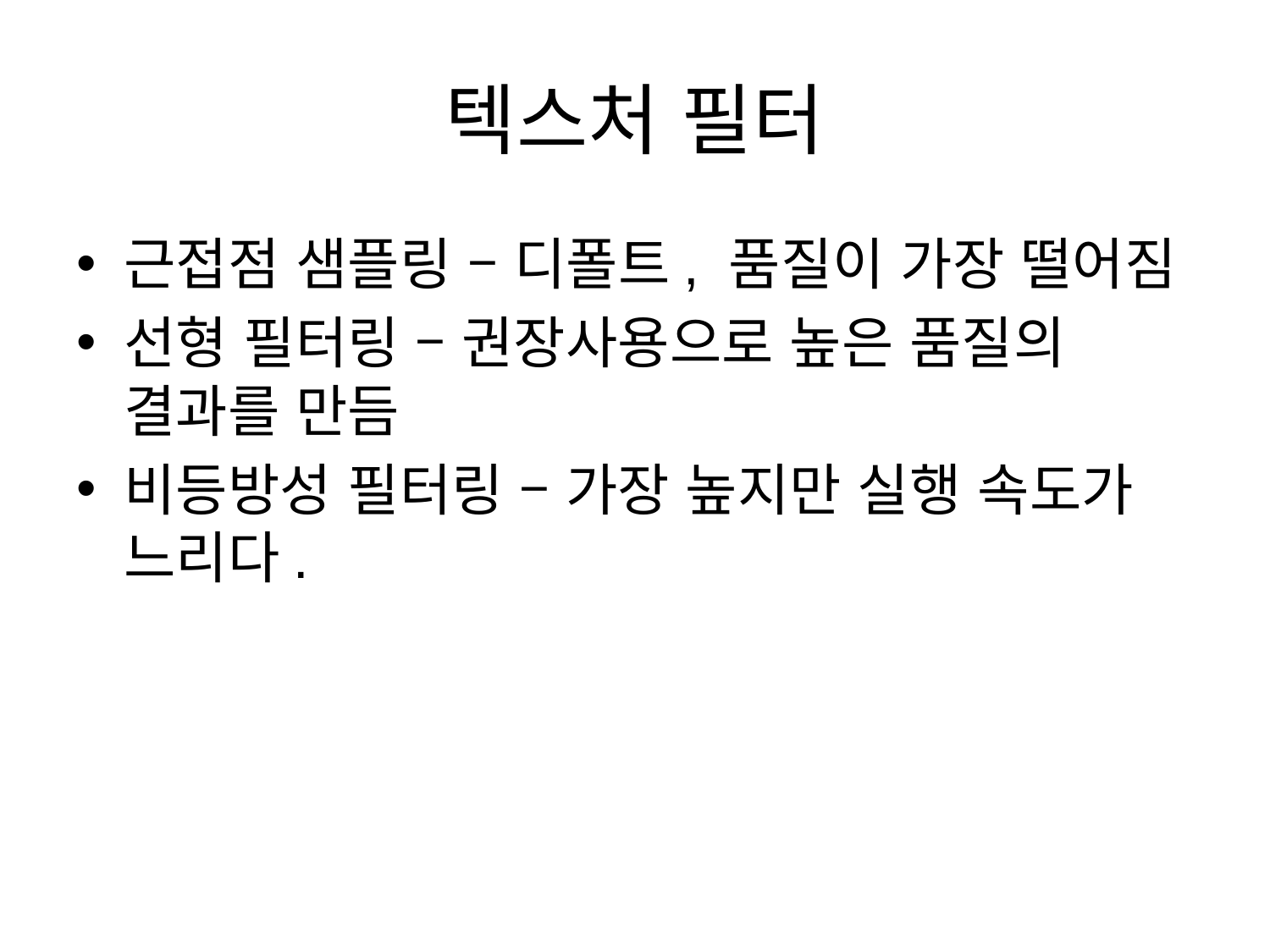

# 텍스처 필터
근접점 샘플링 – 디폴트, 품질이 가장 떨어짐
선형 필터링 – 권장사용으로 높은 품질의 결과를 만듬
비등방성 필터링 – 가장 높지만 실행 속도가 느리다.